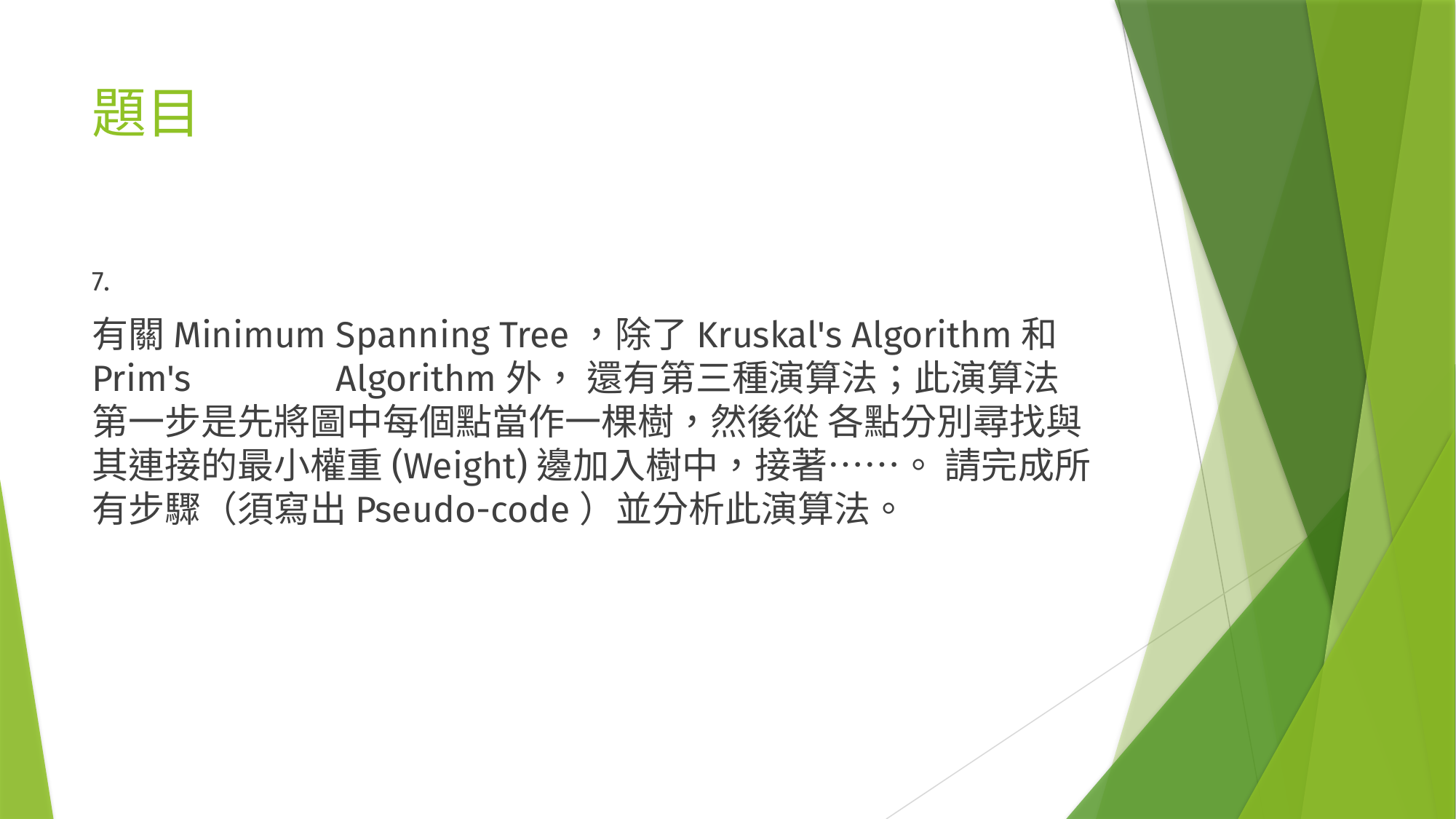

# 題目
7.
有關Minimum Spanning Tree，除了Kruskal's Algorithm和Prim's               Algorithm外， 還有第三種演算法；此演算法第一步是先將圖中每個點當作一棵樹，然後從 各點分別尋找與其連接的最小權重(Weight)邊加入樹中，接著……。 請完成所有步驟（須寫出Pseudo-code）並分析此演算法。